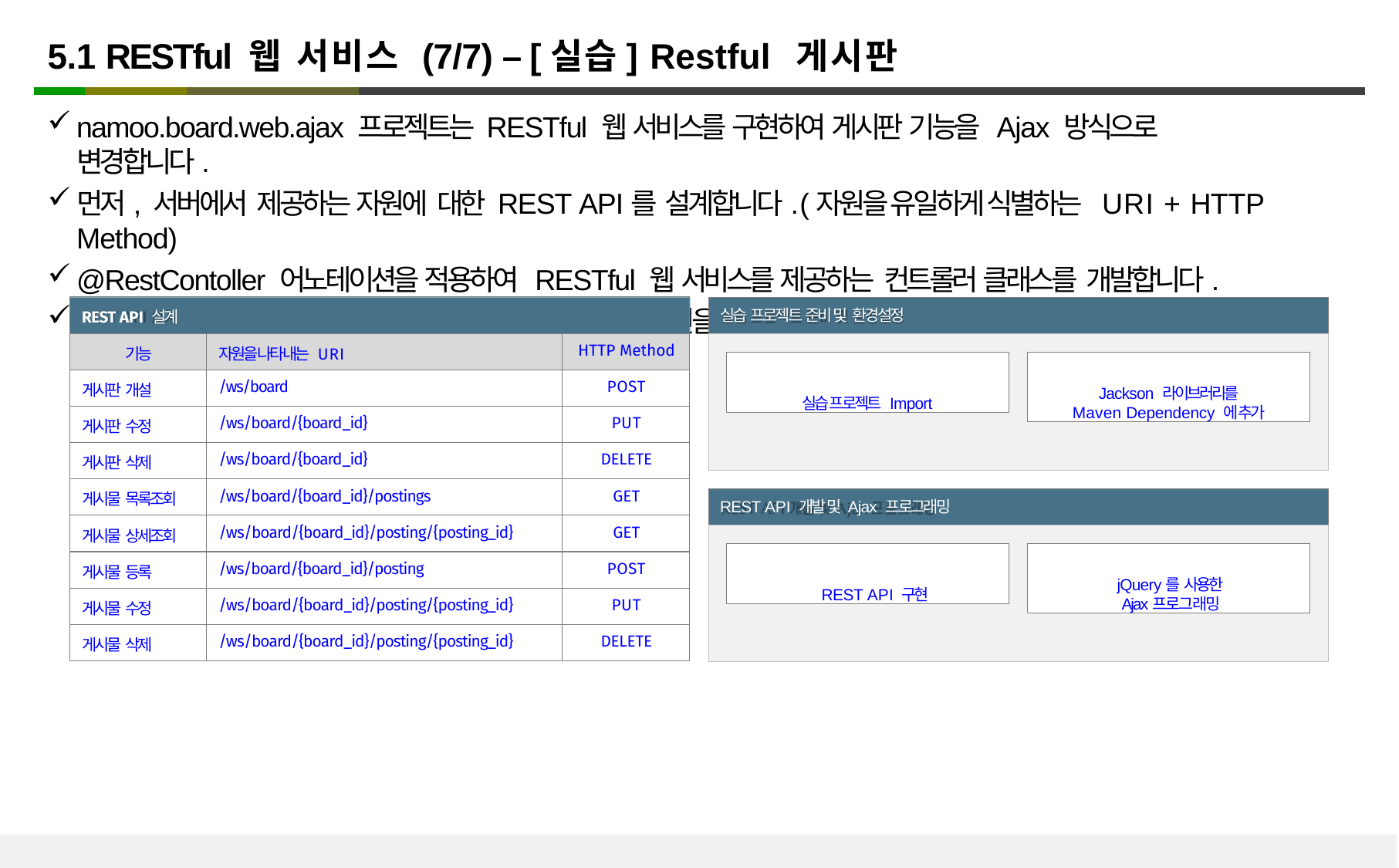

# 5.1 RESTful 웹 서비스 (7/7) – [실습] Restful 게시판
namoo.board.web.ajax 프로젝트는 RESTful 웹 서비스를 구현하여  게시판  기능을  Ajax 방식으로 변경합니다.
먼저, 서버에서 제공하는 자원에  대한 REST API를 설계합니다. (자원을 유일하게 식별하는  URI + HTTP Method)
@RestContoller 어노테이션을 적용하여  RESTful 웹 서비스를 제공하는  컨트롤러 클래스를 개발합니다.
UI에서는 jQuery 를 사용하여 Ajax를 구현하고, 화면을  JavaScript로 동적으로 생성합니다.
| REST API 설계 |  |  |
| --- | --- | --- |
| 기능 | 자원을 나타내는 URI | HTTP Method |
| 게시판 개설 | /ws/board | POST |
| 게시판 수정 | /ws/board/{board\_id} | PUT |
| 게시판 삭제 | /ws/board/{board\_id} | DELETE |
| 게시물 목록조회 | /ws/board/{board\_id}/postings | GET |
| 게시물 상세조회 | /ws/board/{board\_id}/posting/{posting\_id} | GET |
| 게시물 등록 | /ws/board/{board\_id}/posting | POST |
| 게시물 수정 | /ws/board/{board\_id}/posting/{posting\_id} | PUT |
| 게시물 삭제 | /ws/board/{board\_id}/posting/{posting\_id} | DELETE |

실습 프로젝트 준비 및 환경설정

실습 프로젝트 Import

Jackson 라이브러리를
Maven Dependency 에 추가

REST API 개발 및 Ajax 프로그래밍

REST API 구현

jQuery를 사용한  Ajax프로그래밍